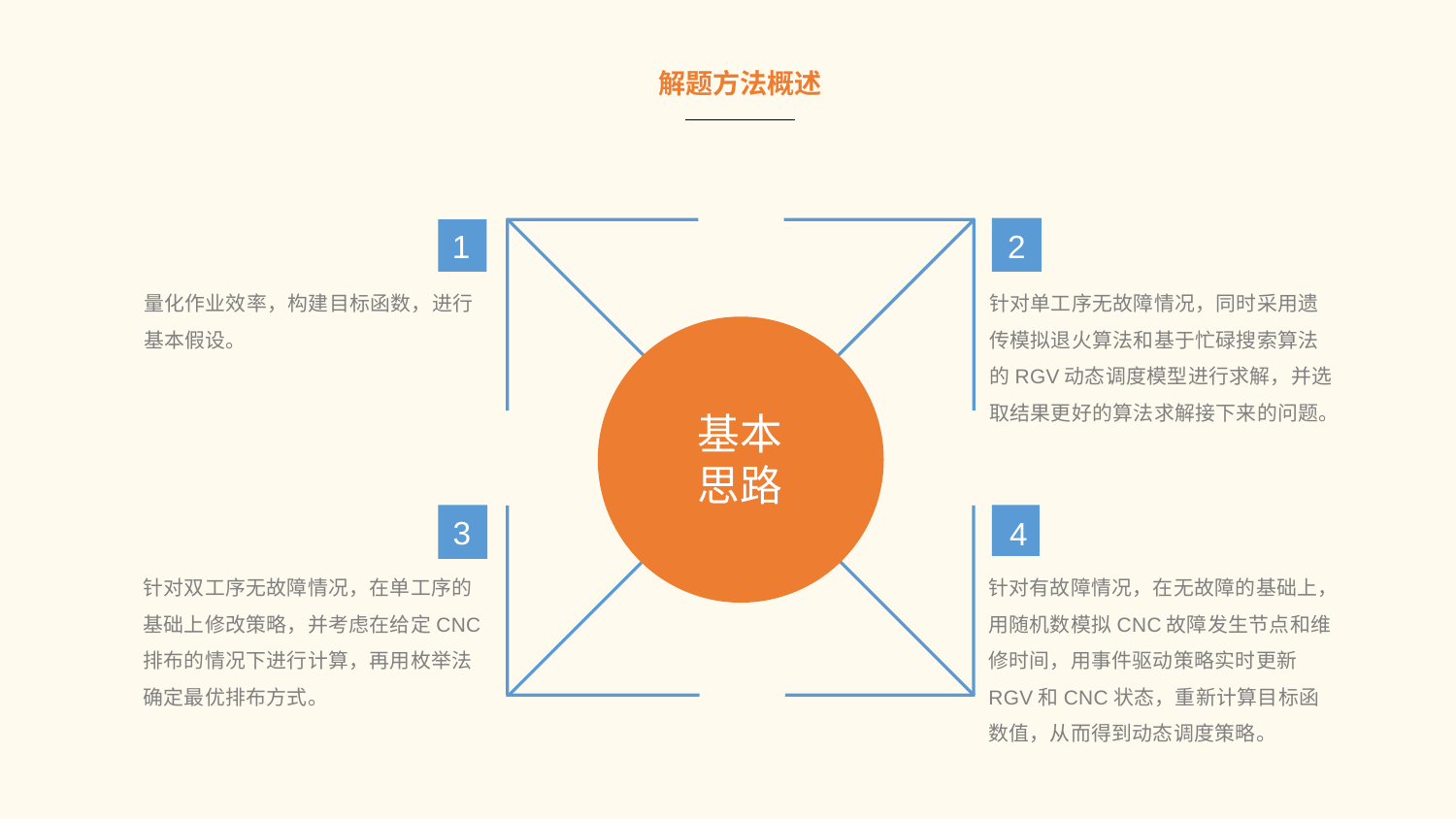

解题方法概述

2
针对单工序无故障情况，同时采用遗传模拟退火算法和基于忙碌搜索算法的RGV动态调度模型进行求解，并选取结果更好的算法求解接下来的问题。

1
量化作业效率，构建目标函数，进行基本假设。

基本思路

3
针对双工序无故障情况，在单工序的基础上修改策略，并考虑在给定CNC排布的情况下进行计算，再用枚举法确定最优排布方式。

4
针对有故障情况，在无故障的基础上，用随机数模拟CNC故障发生节点和维修时间，用事件驱动策略实时更新RGV和CNC状态，重新计算目标函数值，从而得到动态调度策略。